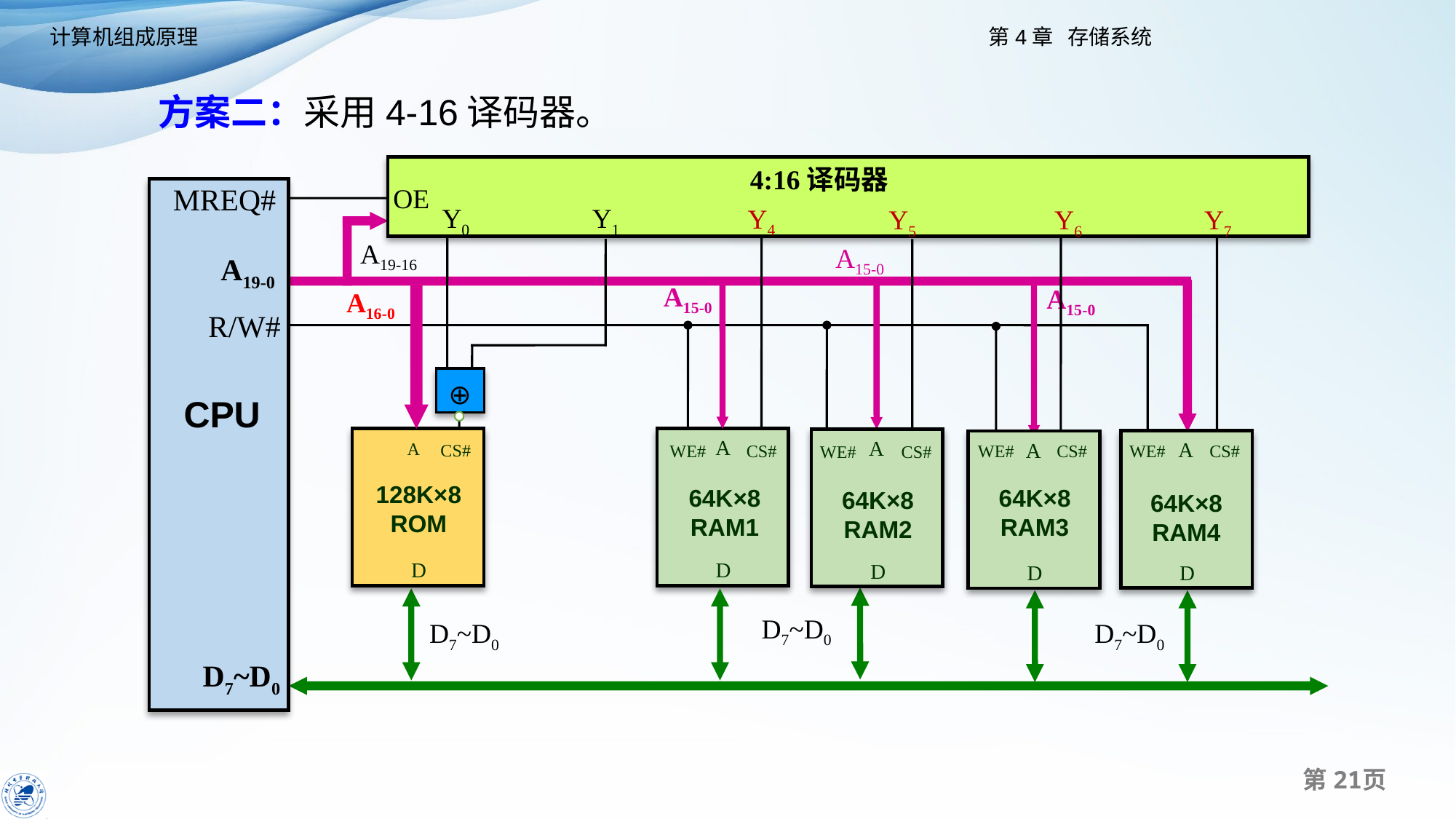

方案二：采用4-16译码器。

4:16译码器
OE
Y0
Y1
Y4
Y6

MREQ#
A19-0
R/W#
CPU
D7~D0

Y5
Y7
A19-16

⊕

A15-0

A15-0
A15-0

A16-0

 A
CS#
128K×8
ROM
D
A

WE#
CS#
64K×8
RAM1
D
A

WE#
CS#
64K×8
RAM2
D
A

WE#
CS#
64K×8
RAM4
D
A
CS#

WE#
64K×8
RAM3
D

D7~D0
D7~D0
D7~D0